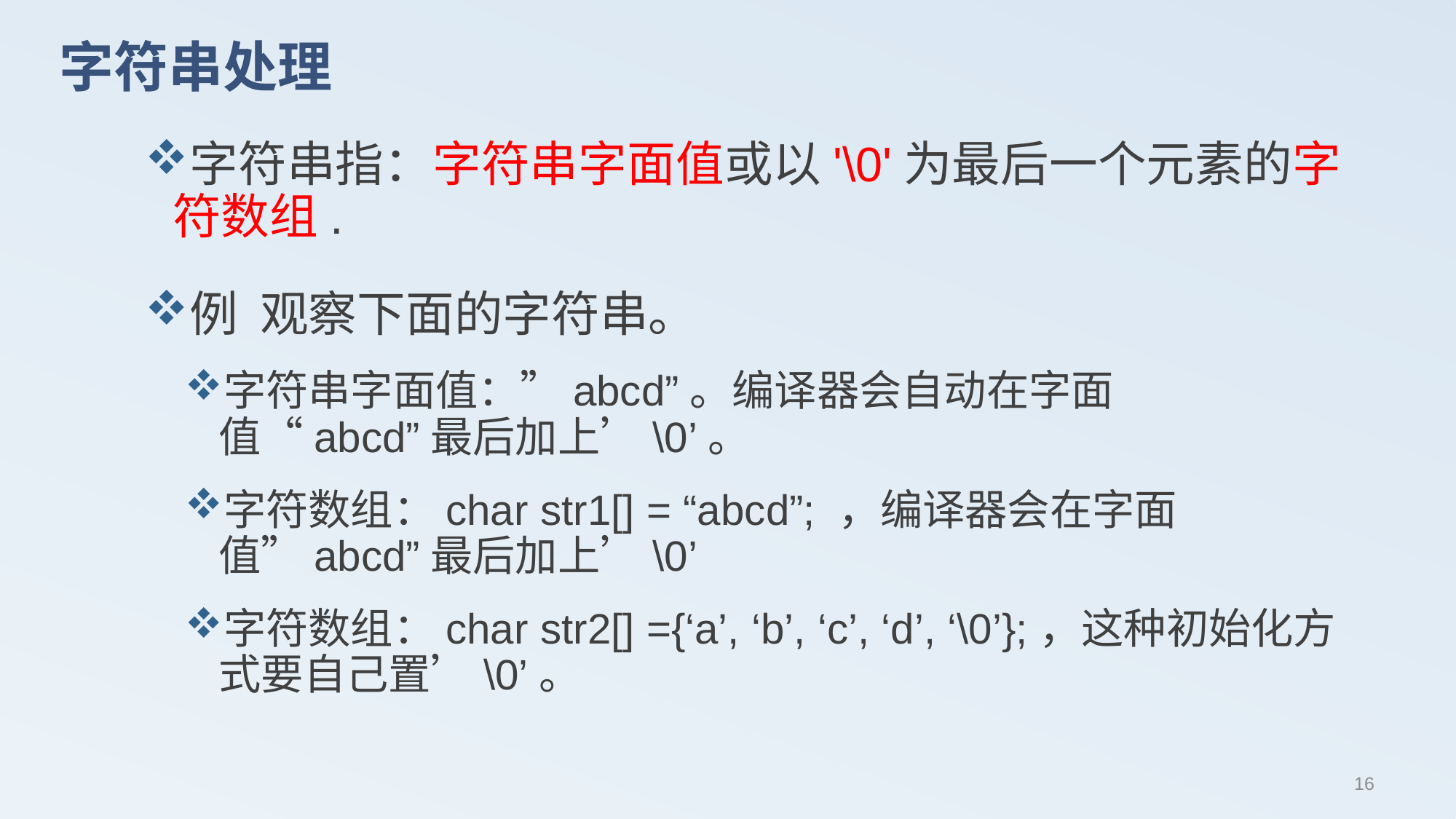

# 字符串处理
字符串指：字符串字面值或以'\0'为最后一个元素的字符数组.
例  观察下面的字符串。
字符串字面值：”abcd”。编译器会自动在字面值“abcd”最后加上’\0’。
字符数组：char str1[] = “abcd”; ，编译器会在字面值”abcd”最后加上’\0’
字符数组：char str2[] ={‘a’, ‘b’, ‘c’, ‘d’, ‘\0’};，这种初始化方式要自己置’\0’。